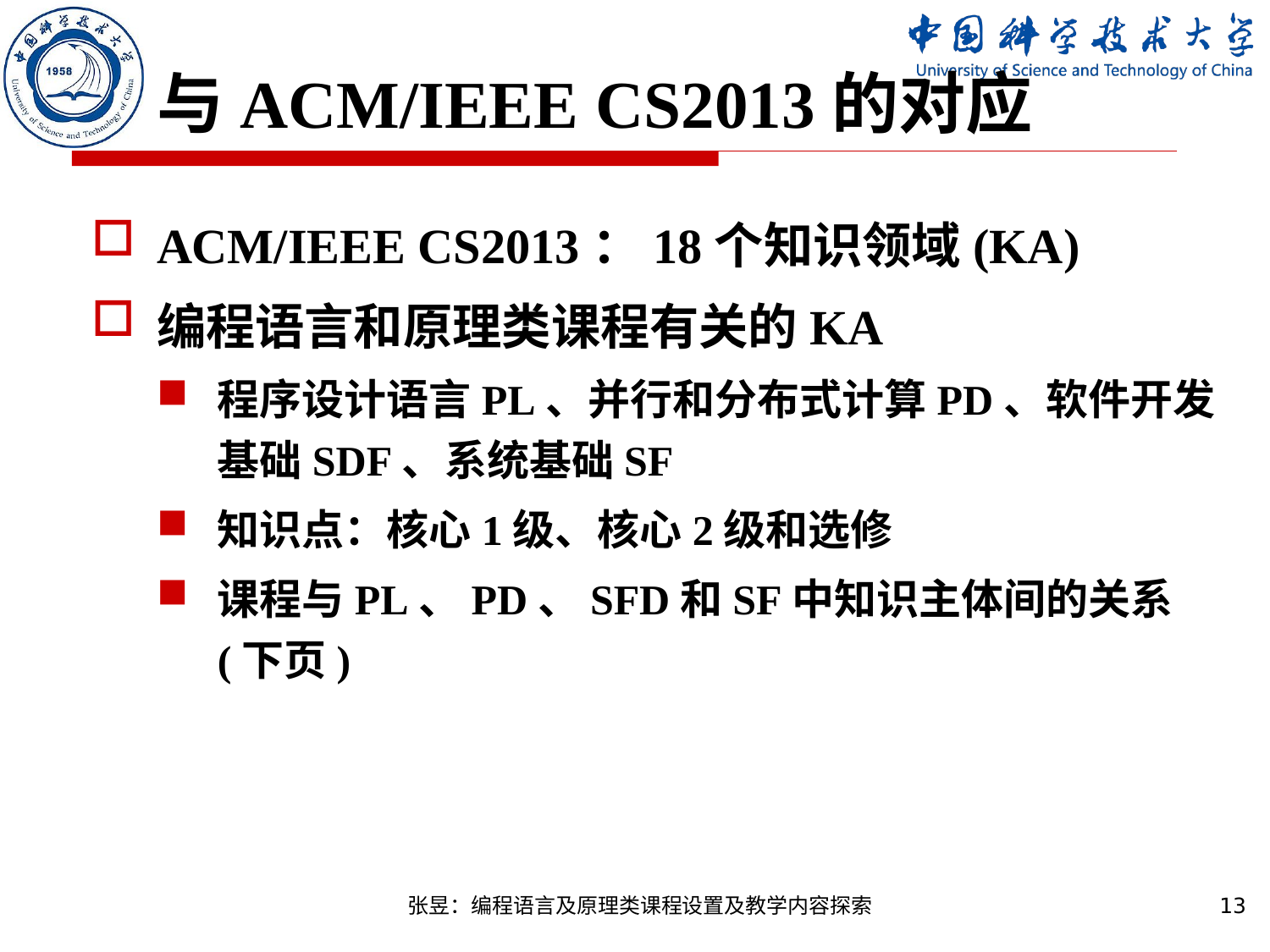

# 与ACM/IEEE CS2013的对应
ACM/IEEE CS2013：18个知识领域(KA)
编程语言和原理类课程有关的KA
程序设计语言PL、并行和分布式计算PD、软件开发基础SDF、系统基础SF
知识点：核心1级、核心2级和选修
课程与PL、PD、SFD和SF中知识主体间的关系(下页)
张昱：编程语言及原理类课程设置及教学内容探索
13